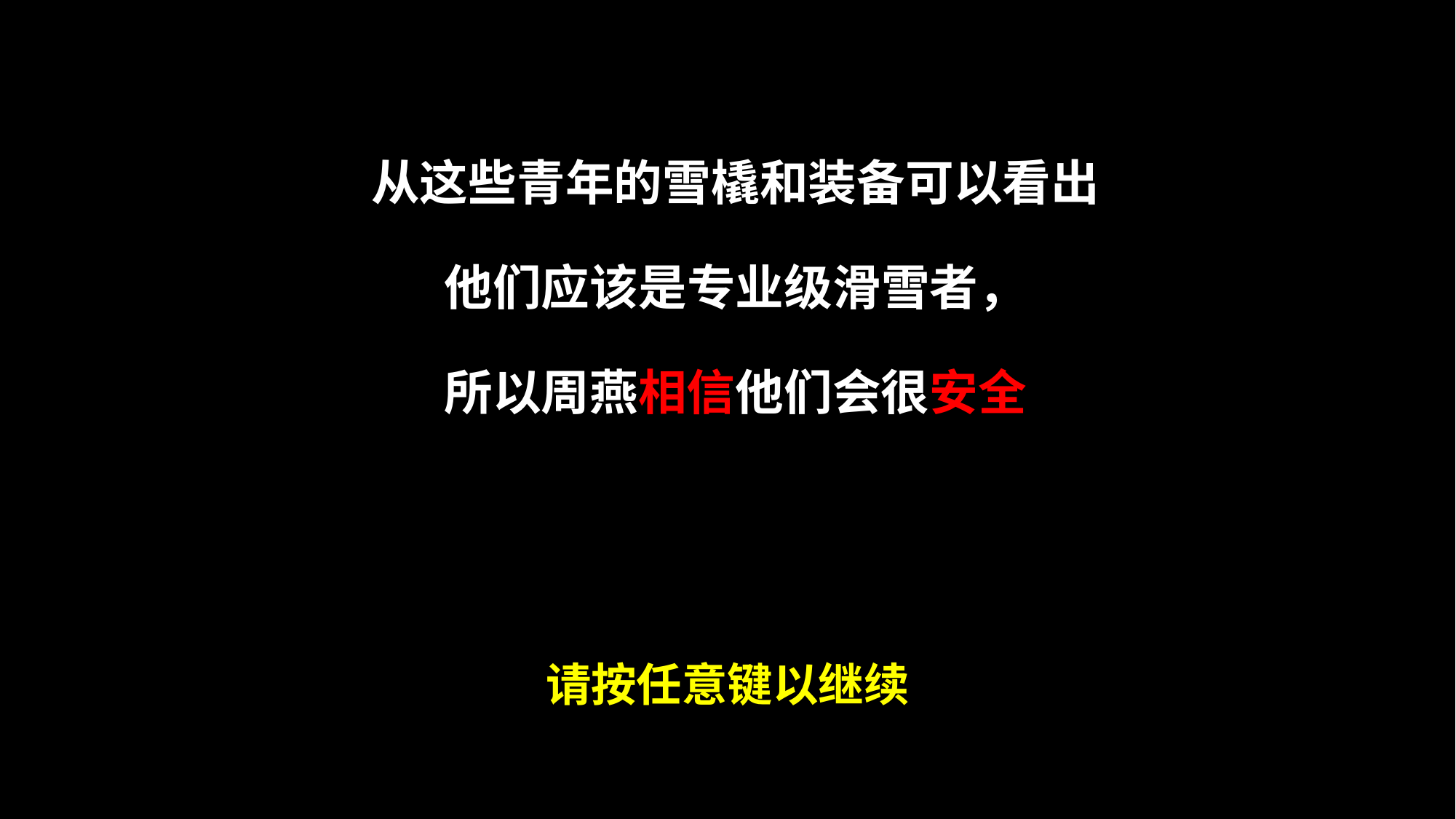

# 从这些青年的雪橇和装备可以看出 他们应该是专业级滑雪者， 所以周燕相信他们会很安全
请按任意键以继续